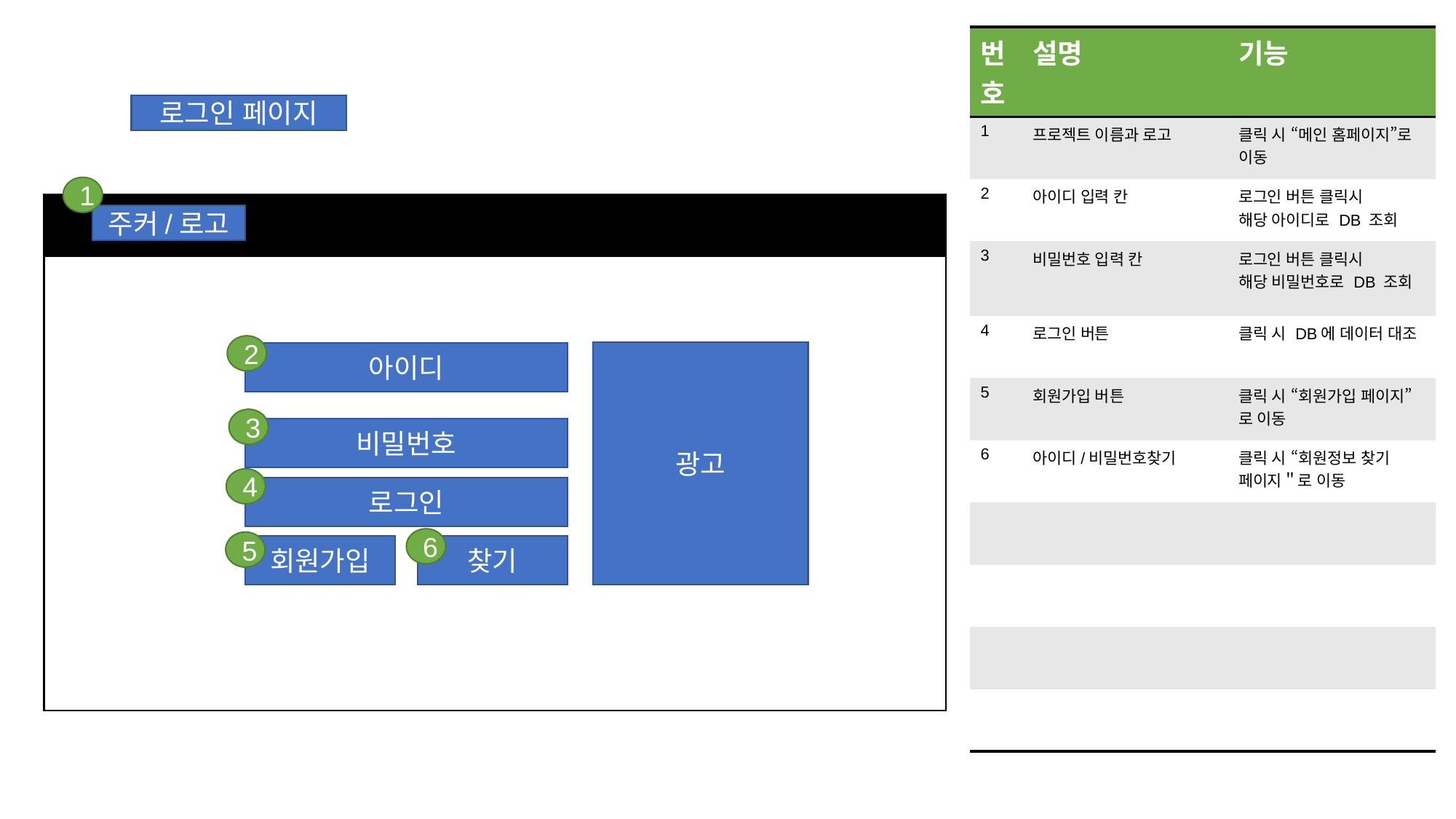

| 번호 | 설명 | 기능 |
| --- | --- | --- |
| 1 | 프로젝트 이름과 로고 | 클릭 시 “메인 홈페이지”로 이동 |
| 2 | 아이디 입력 칸 | 로그인 버튼 클릭시 해당 아이디로 DB 조회 |
| 3 | 비밀번호 입력 칸 | 로그인 버튼 클릭시 해당 비밀번호로 DB 조회 |
| 4 | 로그인 버튼 | 클릭 시 DB에 데이터 대조 |
| 5 | 회원가입 버튼 | 클릭 시 “회원가입 페이지”로 이동 |
| 6 | 아이디/비밀번호찾기 | 클릭 시 “회원정보 찾기 페이지＂로 이동 |
|  |  |  |
|  |  |  |
|  |  |  |
|  |  |  |
로그인 페이지
1

주커/로고
2
광고
아이디
3
비밀번호
4
로그인
6
5
회원가입
찾기